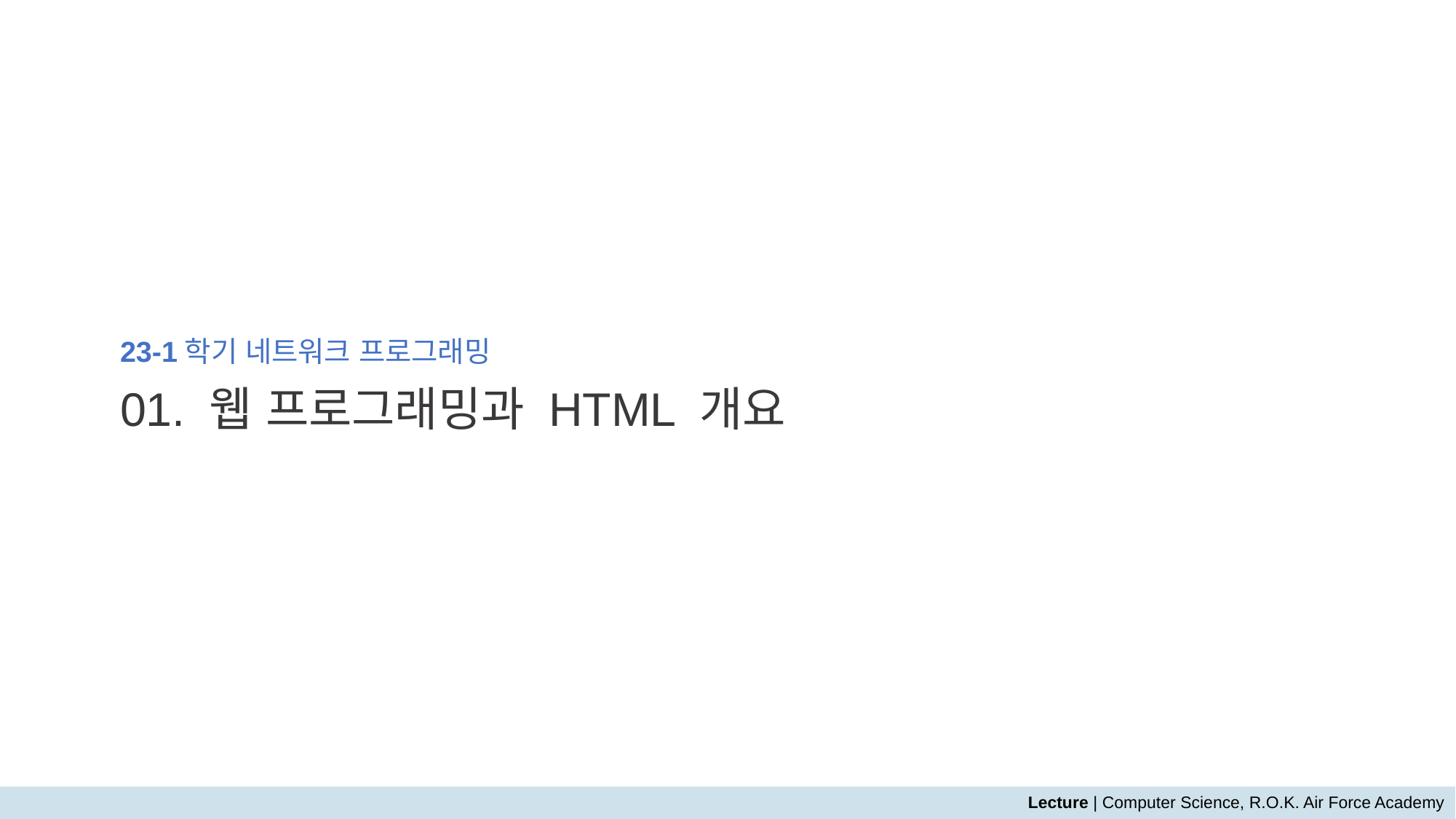

# 23-1학기 네트워크 프로그래밍 01. 웹 프로그래밍과 HTML 개요
Lecture | Computer Science, R.O.K. Air Force Academy